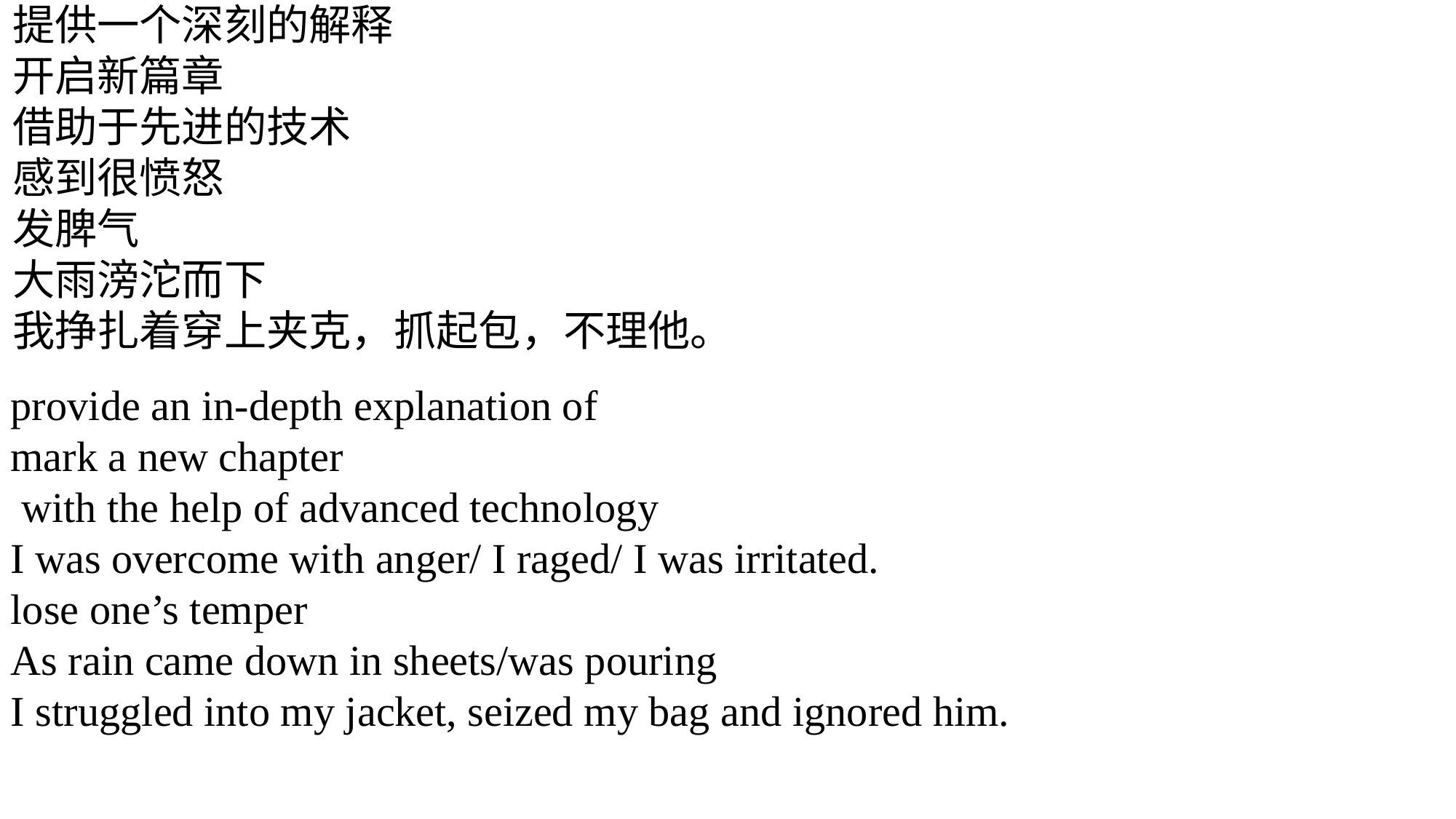

提供一个深刻的解释
开启新篇章
借助于先进的技术
感到很愤怒
发脾气
大雨滂沱而下
我挣扎着穿上夹克，抓起包，不理他。
provide an in-depth explanation of
mark a new chapter
 with the help of advanced technology
I was overcome with anger/ I raged/ I was irritated.
lose one’s temper
As rain came down in sheets/was pouring
I struggled into my jacket, seized my bag and ignored him.